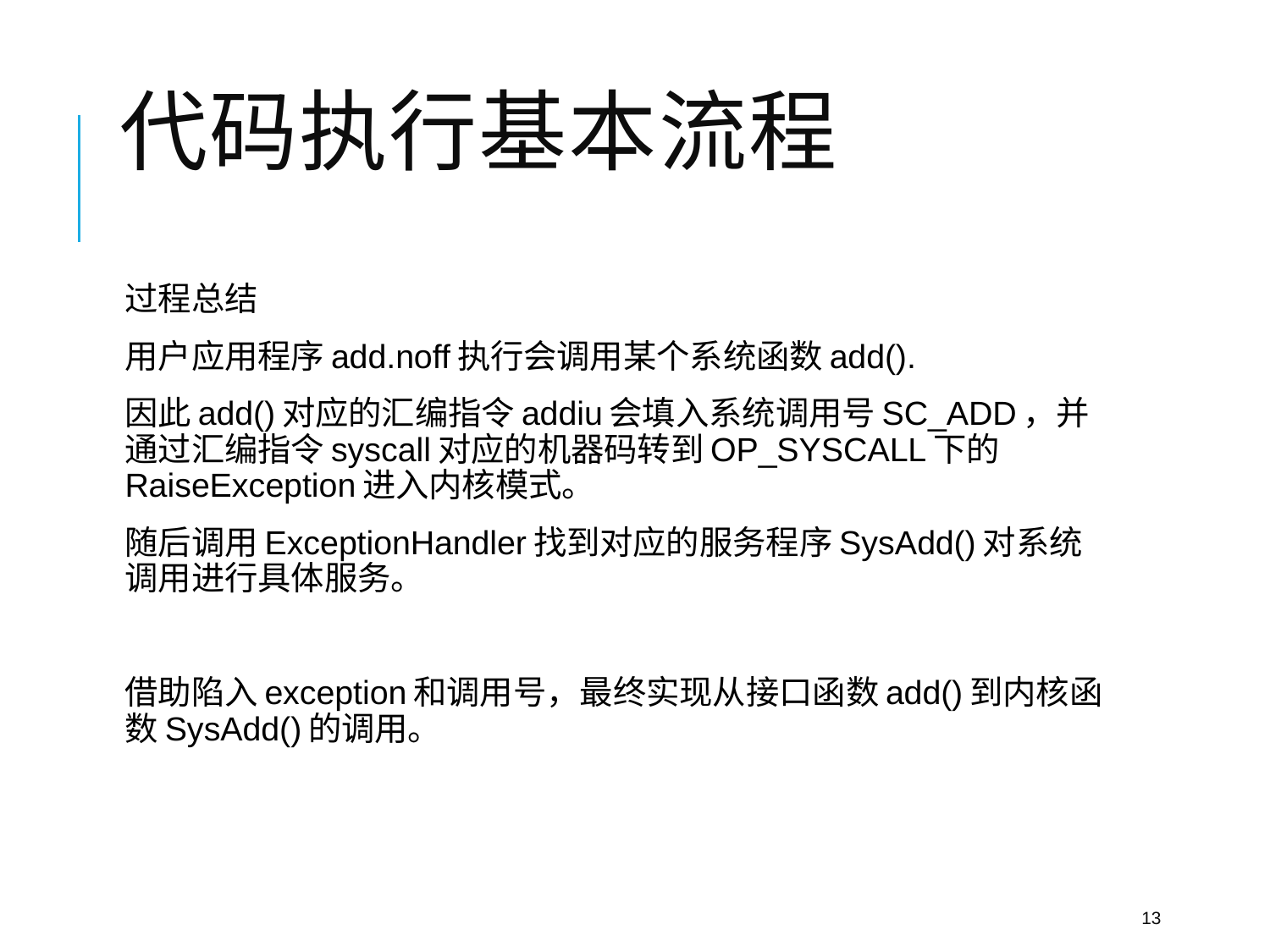

# 代码执行基本流程
过程总结
用户应用程序add.noff执行会调用某个系统函数add().
因此add()对应的汇编指令addiu会填入系统调用号SC_ADD，并通过汇编指令syscall对应的机器码转到OP_SYSCALL下的RaiseException进入内核模式。
随后调用ExceptionHandler找到对应的服务程序SysAdd()对系统调用进行具体服务。

借助陷入exception和调用号，最终实现从接口函数add()到内核函数SysAdd()的调用。
13